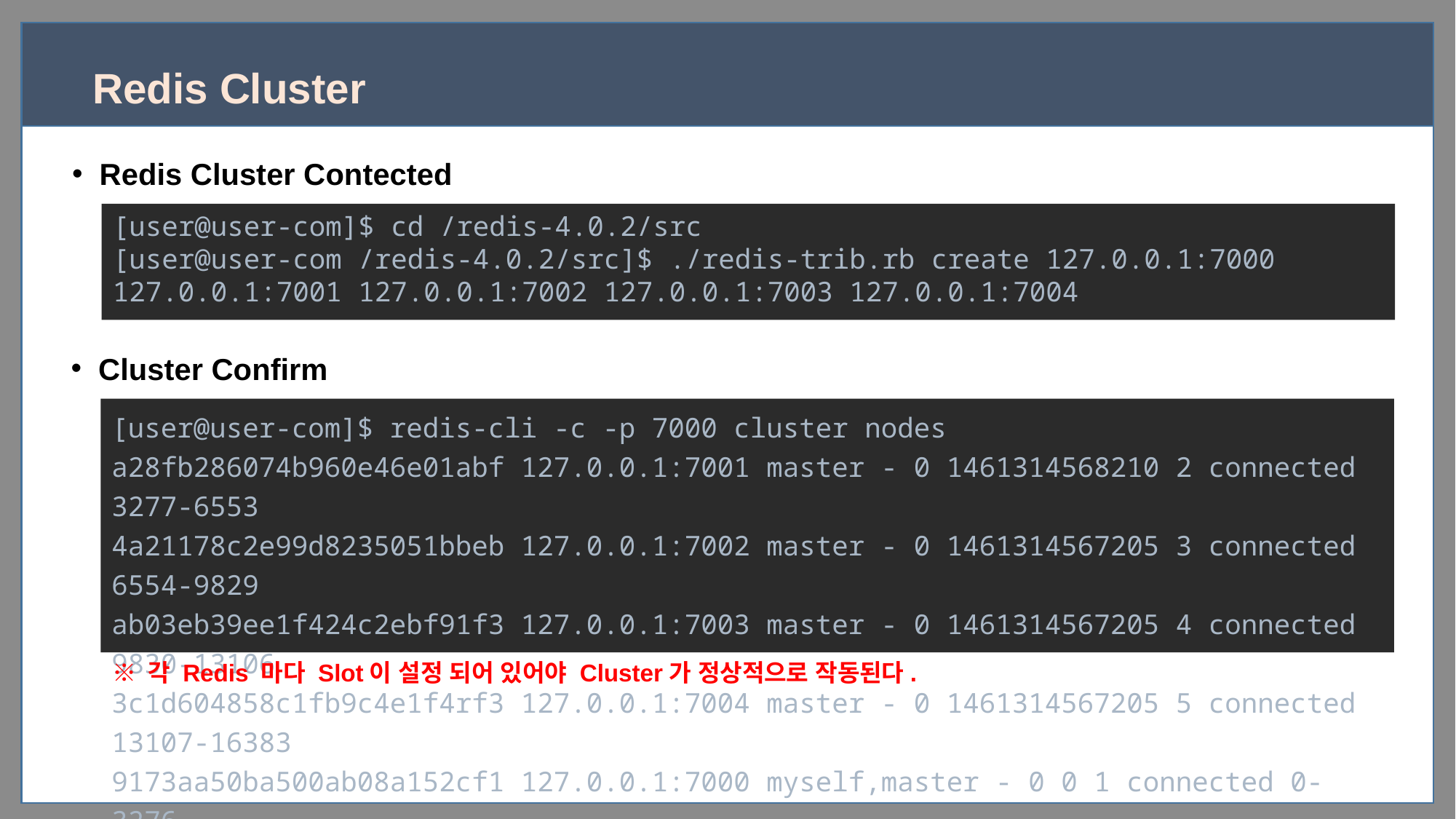

# Redis Cluster
Redis Cluster Contected
[user@user-com]$ cd /redis-4.0.2/src
[user@user-com /redis-4.0.2/src]$ ./redis-trib.rb create 127.0.0.1:7000 127.0.0.1:7001 127.0.0.1:7002 127.0.0.1:7003 127.0.0.1:7004
Cluster Confirm
[user@user-com]$ redis-cli -c -p 7000 cluster nodes
a28fb286074b960e46e01abf 127.0.0.1:7001 master - 0 1461314568210 2 connected 3277-6553
4a21178c2e99d8235051bbeb 127.0.0.1:7002 master - 0 1461314567205 3 connected 6554-9829
ab03eb39ee1f424c2ebf91f3 127.0.0.1:7003 master - 0 1461314567205 4 connected 9830-13106
3c1d604858c1fb9c4e1f4rf3 127.0.0.1:7004 master - 0 1461314567205 5 connected 13107-16383
9173aa50ba500ab08a152cf1 127.0.0.1:7000 myself,master - 0 0 1 connected 0-3276
※ 각 Redis 마다 Slot이 설정 되어 있어야 Cluster가 정상적으로 작동된다.